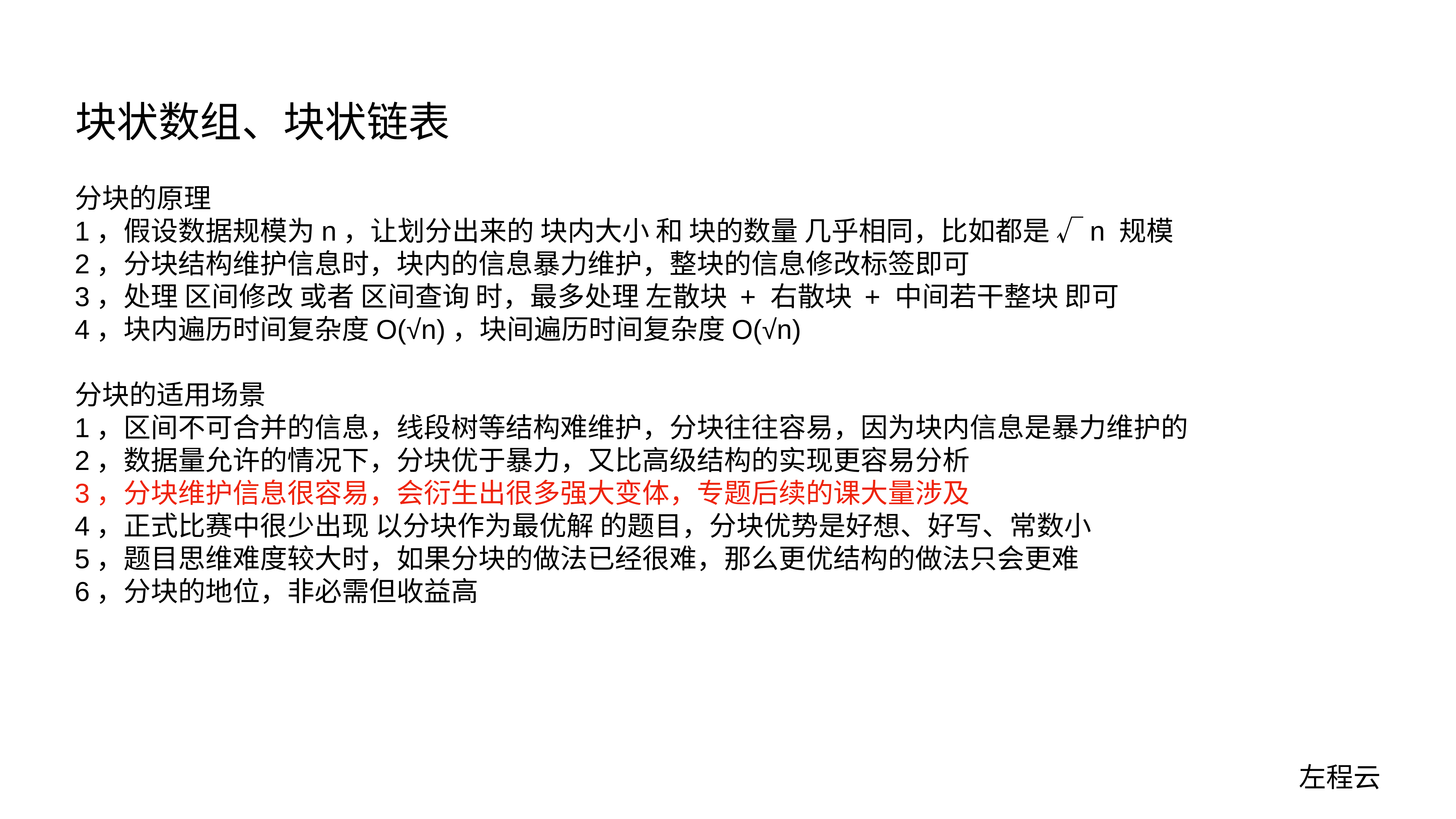

# 块状数组、块状链表
分块的原理
1，假设数据规模为n，让划分出来的 块内大小 和 块的数量 几乎相同，比如都是 √n 规模
2，分块结构维护信息时，块内的信息暴力维护，整块的信息修改标签即可
3，处理 区间修改 或者 区间查询 时，最多处理 左散块 + 右散块 + 中间若干整块 即可
4，块内遍历时间复杂度O(√n)，块间遍历时间复杂度O(√n)

分块的适用场景
1，区间不可合并的信息，线段树等结构难维护，分块往往容易，因为块内信息是暴力维护的
2，数据量允许的情况下，分块优于暴力，又比高级结构的实现更容易分析
3，分块维护信息很容易，会衍生出很多强大变体，专题后续的课大量涉及
4，正式比赛中很少出现 以分块作为最优解 的题目，分块优势是好想、好写、常数小
5，题目思维难度较大时，如果分块的做法已经很难，那么更优结构的做法只会更难
6，分块的地位，非必需但收益高
左程云